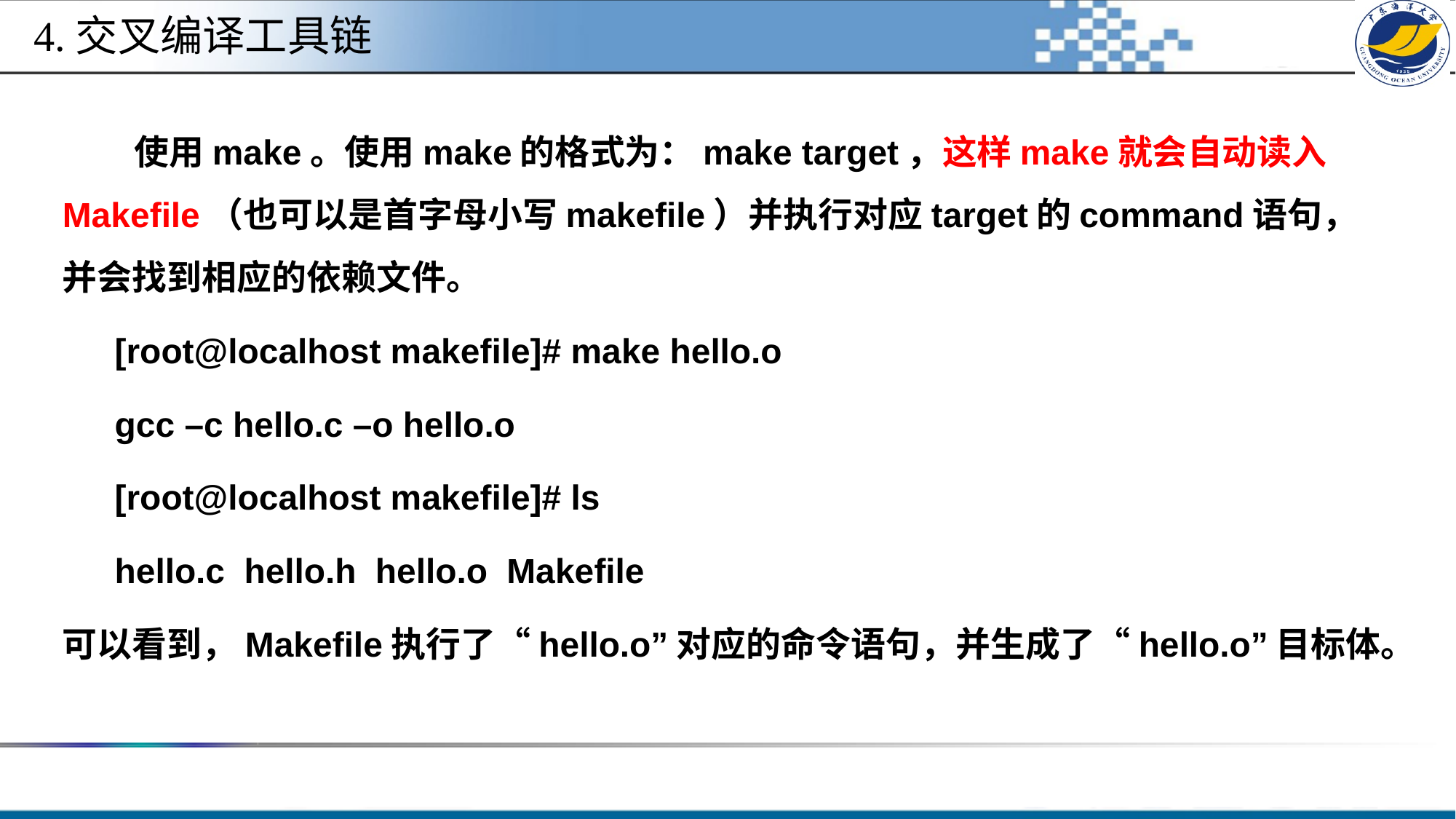

#
4.交叉编译工具链

        使用make。使用make的格式为：make target，这样make就会自动读入Makefile（也可以是首字母小写makefile）并执行对应target的command语句，并会找到相应的依赖文件。
[root@localhost makefile]# make hello.o
gcc –c hello.c –o hello.o
[root@localhost makefile]# ls
hello.c  hello.h  hello.o  Makefile
可以看到，Makefile执行了“hello.o”对应的命令语句，并生成了“hello.o”目标体。